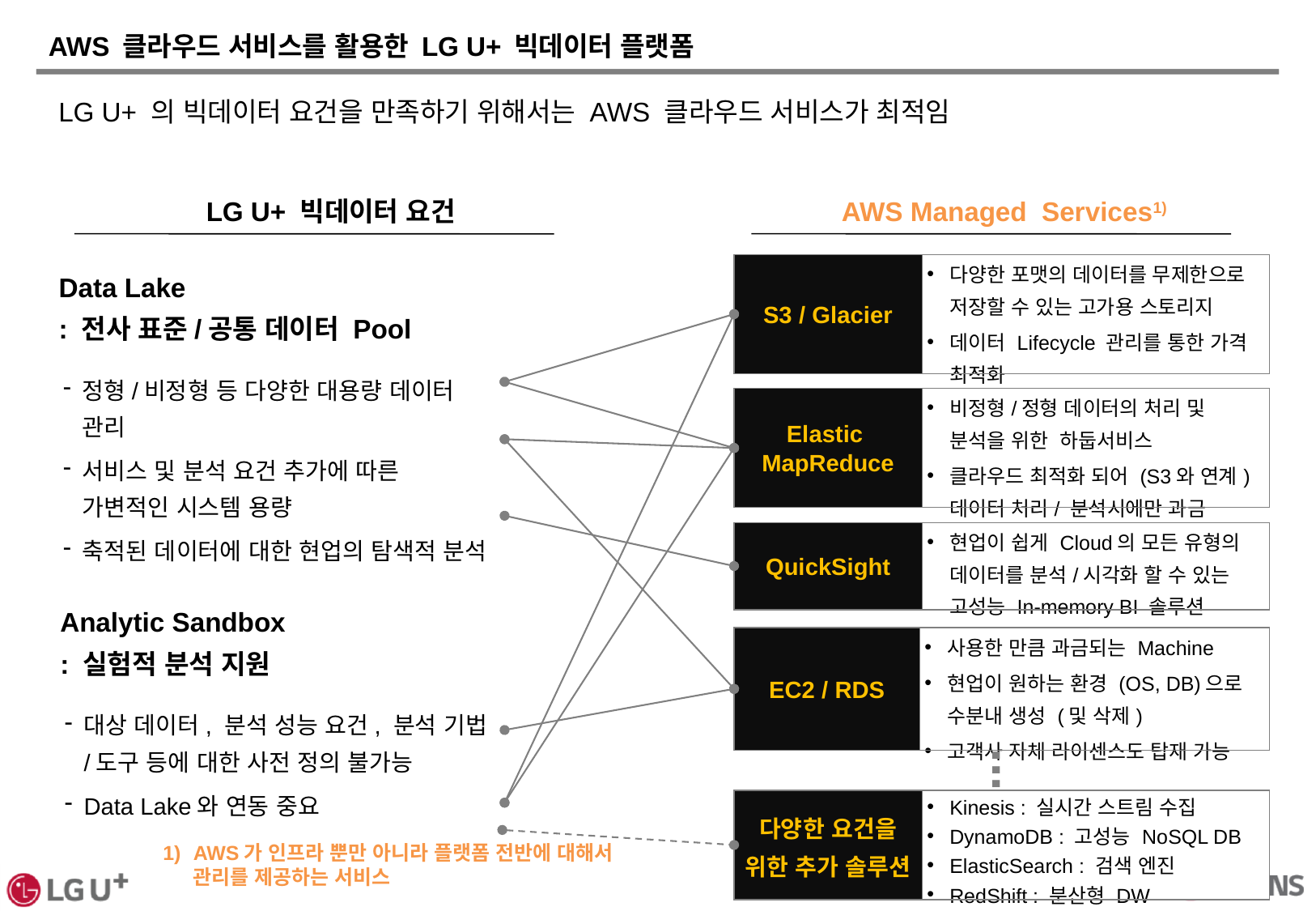

# AWS 클라우드 서비스를 활용한 LG U+ 빅데이터 플랫폼
LG U+ 의 빅데이터 요건을 만족하기 위해서는 AWS 클라우드 서비스가 최적임
LG U+ 빅데이터 요건

AWS Managed  Services1)

Data Lake
: 전사 표준/공통 데이터 Pool
정형/비정형 등 다양한 대용량 데이터 관리
서비스 및 분석 요건 추가에 따른 가변적인 시스템 용량
축적된 데이터에 대한 현업의 탐색적 분석
| S3 / Glacier | 다양한 포맷의 데이터를 무제한으로 저장할 수 있는 고가용 스토리지 데이터 Lifecycle 관리를 통한 가격 최적화 |
| --- | --- |

| Elastic MapReduce | 비정형/정형 데이터의 처리 및 분석을 위한 하둡서비스 클라우드 최적화 되어 (S3와 연계) 데이터 처리/ 분석시에만 과금 |
| --- | --- |

| QuickSight | 현업이 쉽게 Cloud의 모든 유형의 데이터를 분석/시각화 할 수 있는 고성능 In-memory BI 솔루션 |
| --- | --- |
Analytic Sandbox
: 실험적 분석 지원
대상 데이터, 분석 성능 요건, 분석 기법/도구 등에 대한 사전 정의 불가능
Data Lake와 연동 중요
| EC2 / RDS | 사용한 만큼 과금되는 Machine 현업이 원하는 환경 (OS, DB)으로 수분내 생성 (및 삭제) 고객사 자체 라이센스도 탑재 가능 |
| --- | --- |

...

| 다양한 요건을 위한 추가 솔루션 | Kinesis : 실시간 스트림 수집 DynamoDB : 고성능 NoSQL DB ElasticSearch : 검색 엔진 RedShift : 분산형 DW |
| --- | --- |
AWS가 인프라 뿐만 아니라 플랫폼 전반에 대해서 관리를 제공하는 서비스